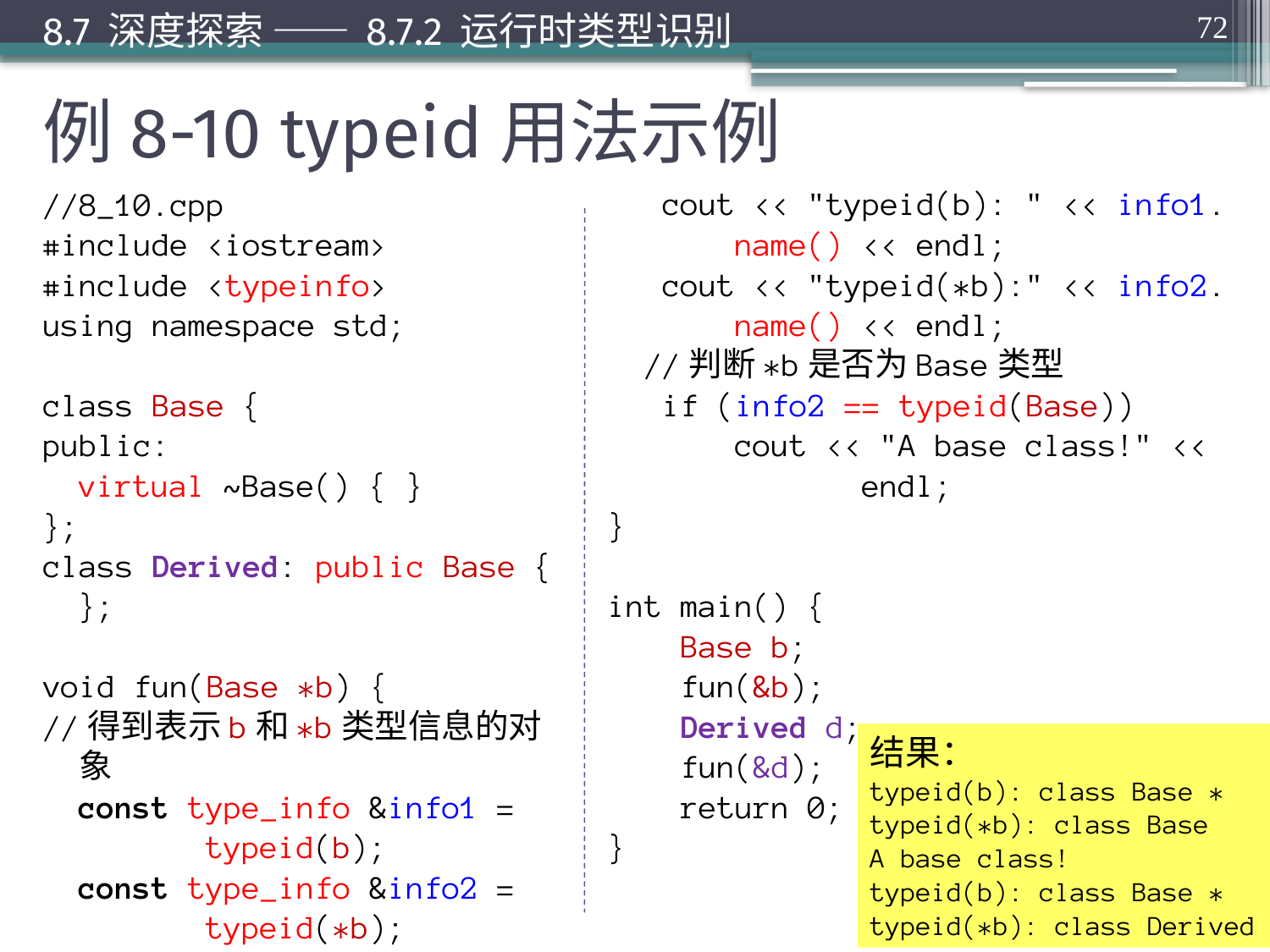

8.7 深度探索 —— 8.7.2 运行时类型识别
72
# 例8-10 typeid用法示例
//8_10.cpp
#include <iostream>
#include <typeinfo>
using namespace std;

class Base {
public:
	virtual ~Base() { }
};
class Derived: public Base { };

void fun(Base *b) {
//得到表示b和*b类型信息的对象
	const type_info &info1 = 	typeid(b);
	const type_info &info2 = 	typeid(*b);

   cout << "typeid(b): " << info1.	name() << endl;
   cout << "typeid(*b):" << info2.	name() << endl;
  //判断*b是否为Base类型
   if (info2 == typeid(Base))	cout << "A base class!" << 		endl;
}

int main() {
    Base b;
    fun(&b);
    Derived d;
    fun(&d);
    return 0;
}

结果：
typeid(b): class Base *
typeid(*b): class Base
A base class!
typeid(b): class Base *
typeid(*b): class Derived